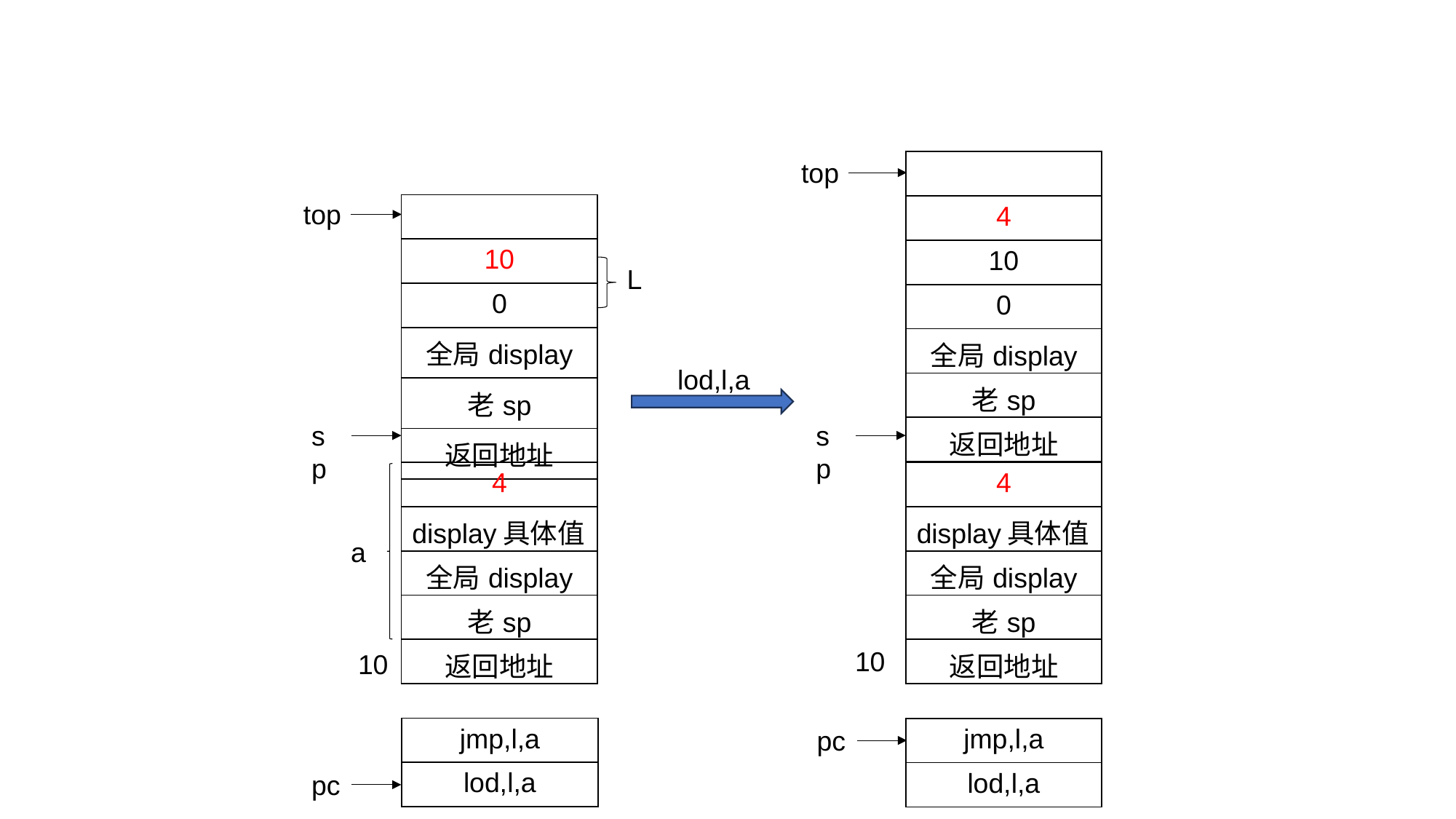

top
|  |
| --- |
| 4 |
| 10 |
| 0 |
| 全局display |
| 老sp |
| 返回地址 |
top
|  |
| --- |
| 10 |
| 0 |
| 全局display |
| 老sp |
| 返回地址 |

L
lod,l,a

sp
sp
| 4 |
| --- |
| display具体值 |
| 全局display |
| 老sp |
| 返回地址 |
| 4 |
| --- |
| display具体值 |
| 全局display |
| 老sp |
| 返回地址 |

a
10
10
| jmp,l,a |
| --- |
| lod,l,a |
pc
| jmp,l,a |
| --- |
| lod,l,a |
pc